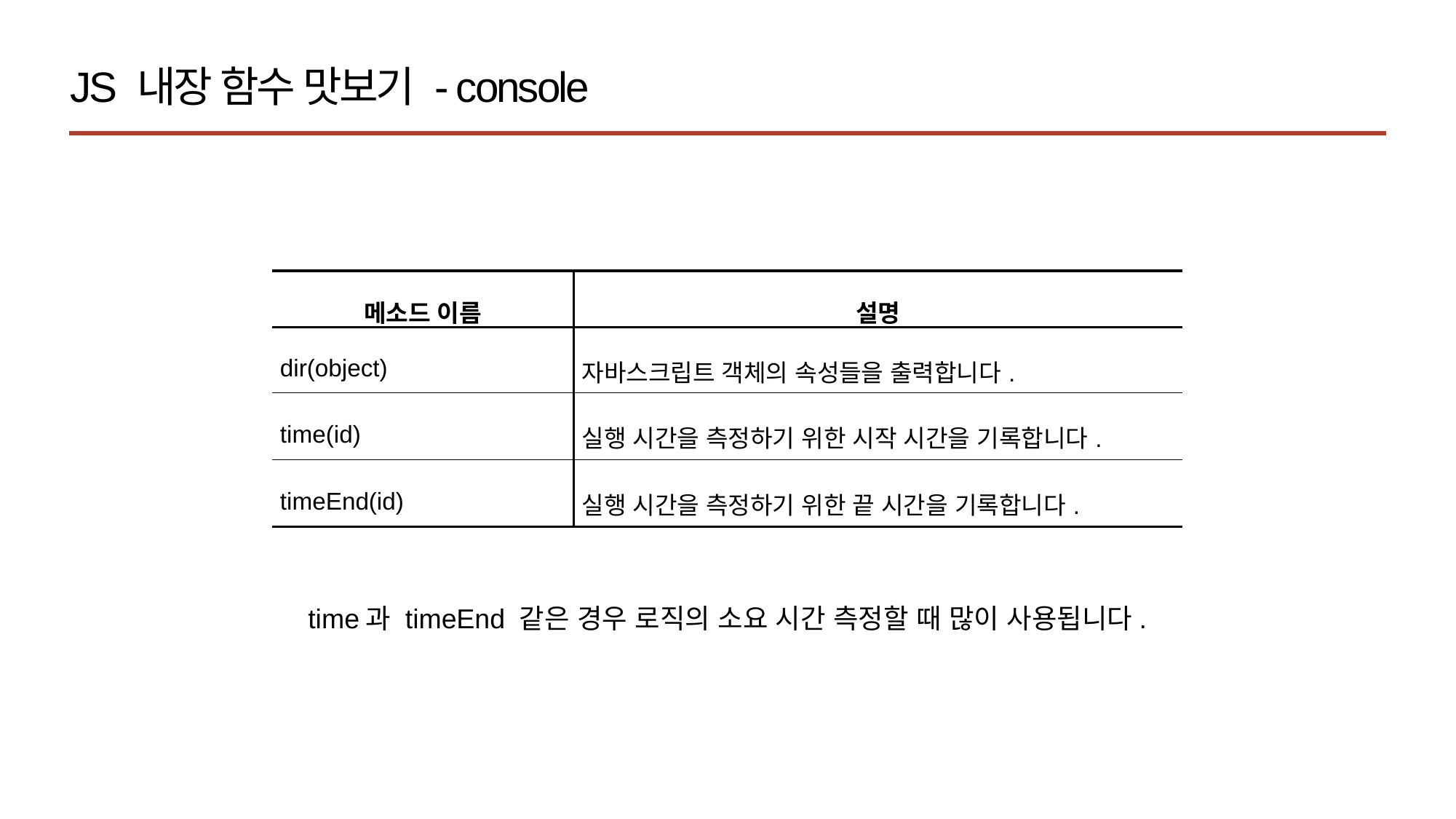

JS 내장 함수 맛보기 - console
| 메소드 이름 | 설명 |
| --- | --- |
| dir(object) | 자바스크립트 객체의 속성들을 출력합니다. |
| time(id) | 실행 시간을 측정하기 위한 시작 시간을 기록합니다. |
| timeEnd(id) | 실행 시간을 측정하기 위한 끝 시간을 기록합니다. |
time과 timeEnd 같은 경우 로직의 소요 시간 측정할 때 많이 사용됩니다.